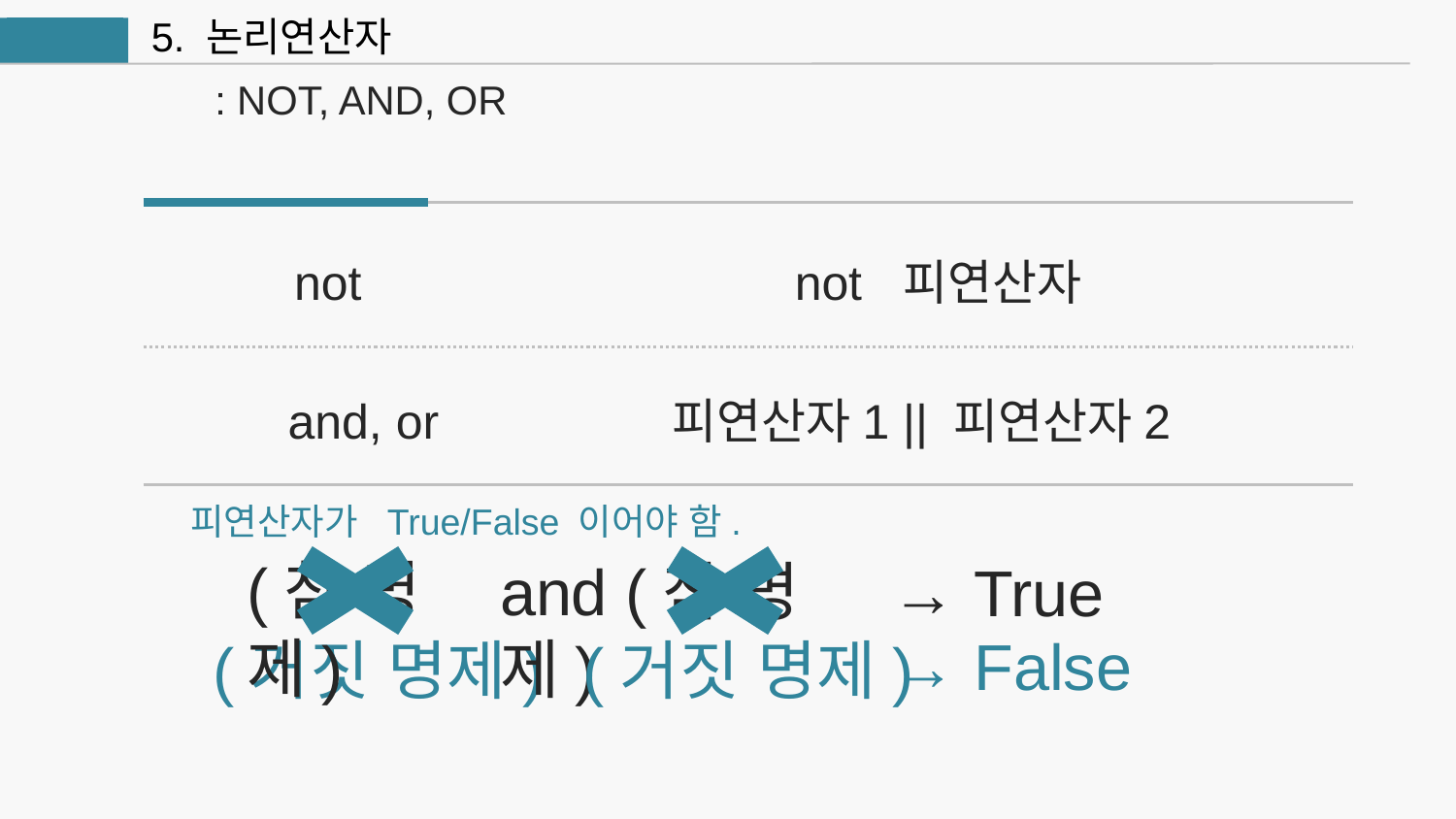

5. 논리연산자

연산자
: NOT, AND, OR
not                                not  피연산자
and, or 	      피연산자1 || 피연산자2
피연산자가  True/False 이어야 함.

(참 명제)
and (참 명제)
→ True
→ False
(거짓 명제)
(거짓 명제)